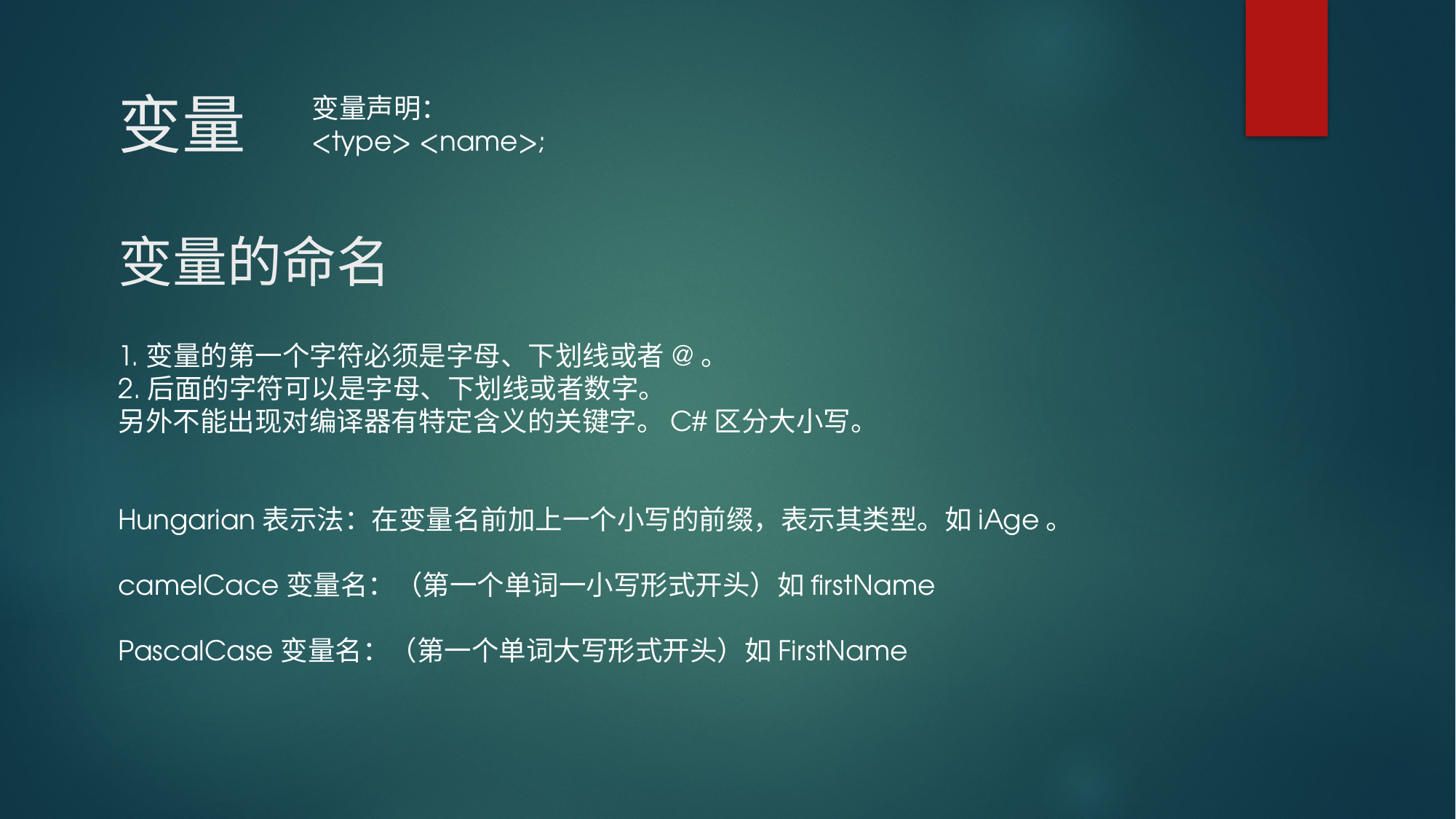

# 变量
变量声明：
<type> <name>;
变量的命名
1.变量的第一个字符必须是字母、下划线或者@。
2.后面的字符可以是字母、下划线或者数字。
另外不能出现对编译器有特定含义的关键字。C#区分大小写。

Hungarian表示法：在变量名前加上一个小写的前缀，表示其类型。如iAge。

camelCace变量名：（第一个单词一小写形式开头）如firstName

PascalCase变量名：（第一个单词大写形式开头）如FirstName